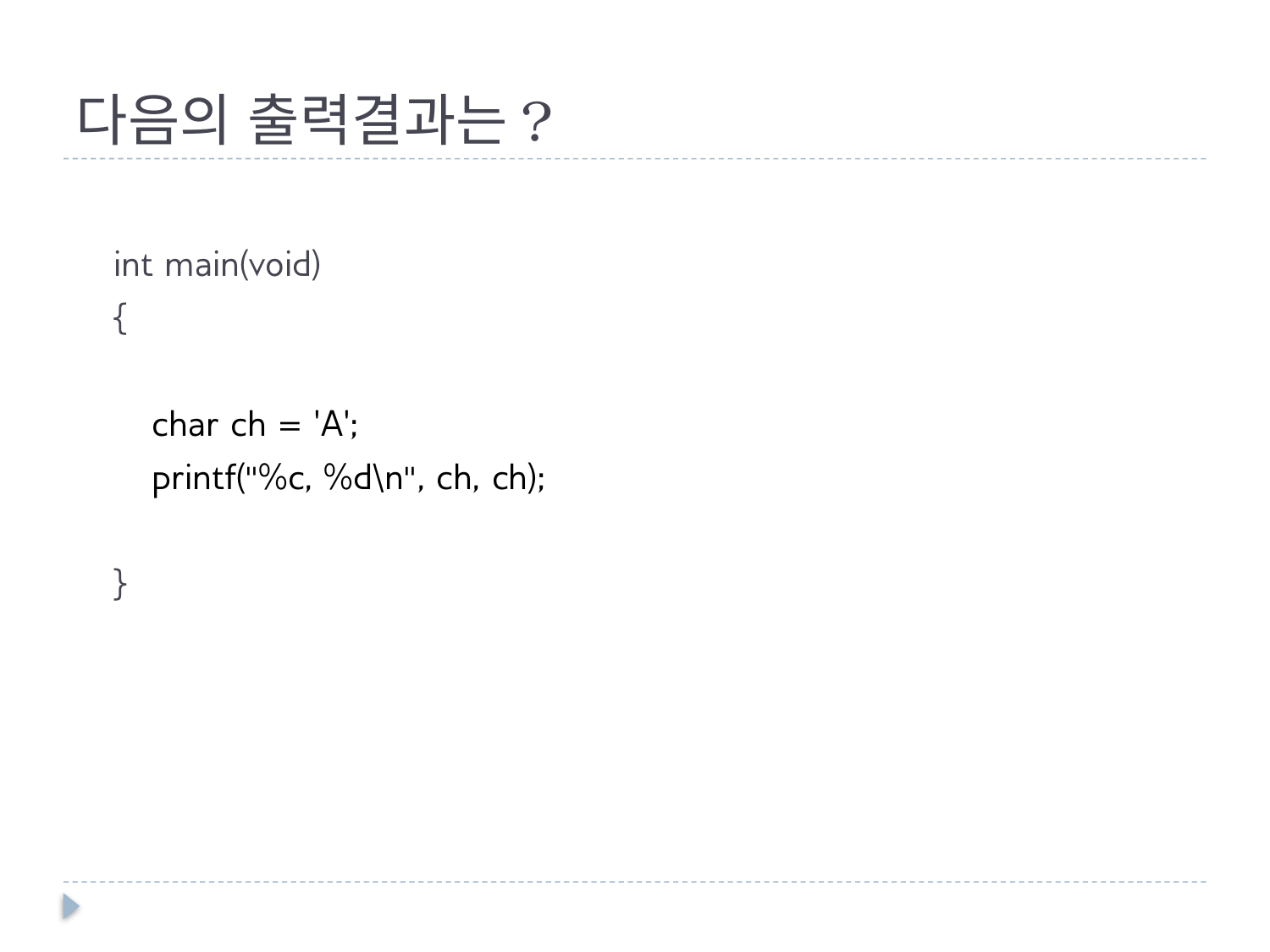

# 다음의 출력결과는?

int main(void)
{

char ch = 'A';
printf("%c, %d\n", ch, ch);

}